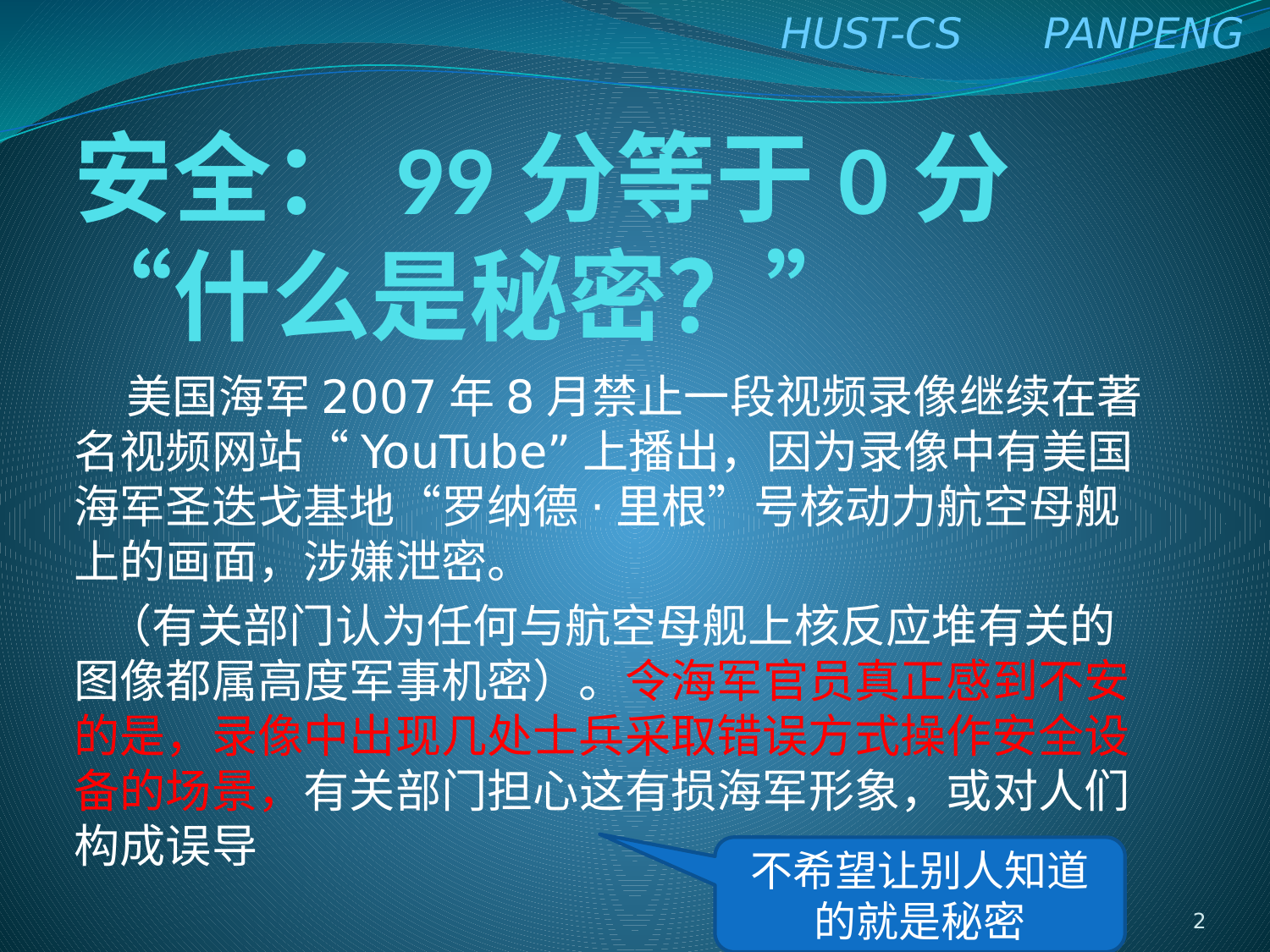

# 安全：99分等于0分 “什么是秘密？”
    美国海军2007年8月禁止一段视频录像继续在著名视频网站“YouTube”上播出，因为录像中有美国海军圣迭戈基地“罗纳德·里根”号核动力航空母舰上的画面，涉嫌泄密。
  （有关部门认为任何与航空母舰上核反应堆有关的图像都属高度军事机密）。令海军官员真正感到不安的是，录像中出现几处士兵采取错误方式操作安全设备的场景，有关部门担心这有损海军形象，或对人们构成误导
不希望让别人知道的就是秘密
2